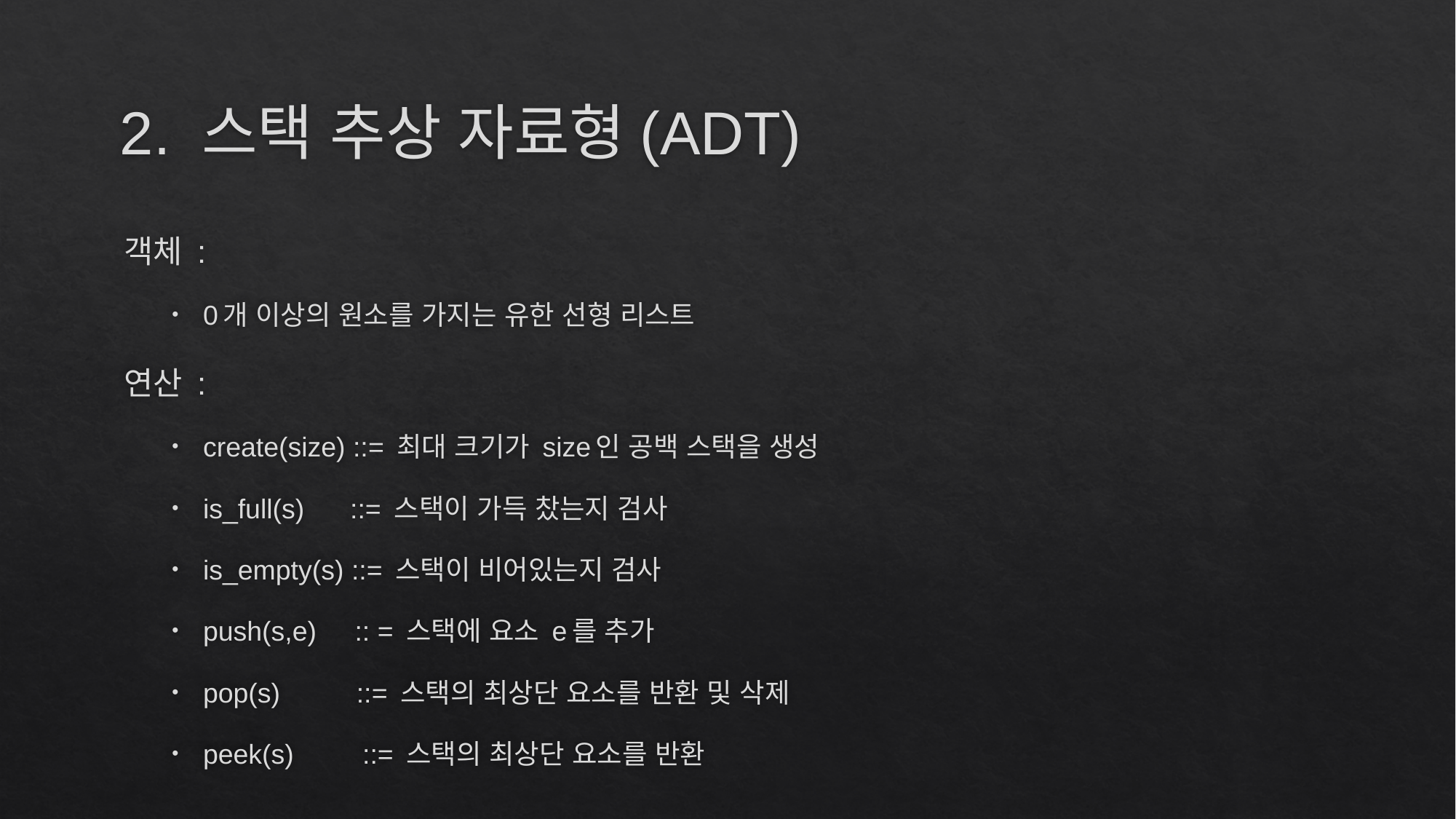

2. 스택 추상 자료형(ADT)
객체 :
0개 이상의 원소를 가지는 유한 선형 리스트
연산 :
create(size) ::= 최대 크기가 size인 공백 스택을 생성
is_full(s)      ::= 스택이 가득 찼는지 검사
is_empty(s) ::= 스택이 비어있는지 검사
push(s,e)     :: = 스택에 요소 e를 추가
pop(s)          ::= 스택의 최상단 요소를 반환 및 삭제
peek(s)         ::= 스택의 최상단 요소를 반환